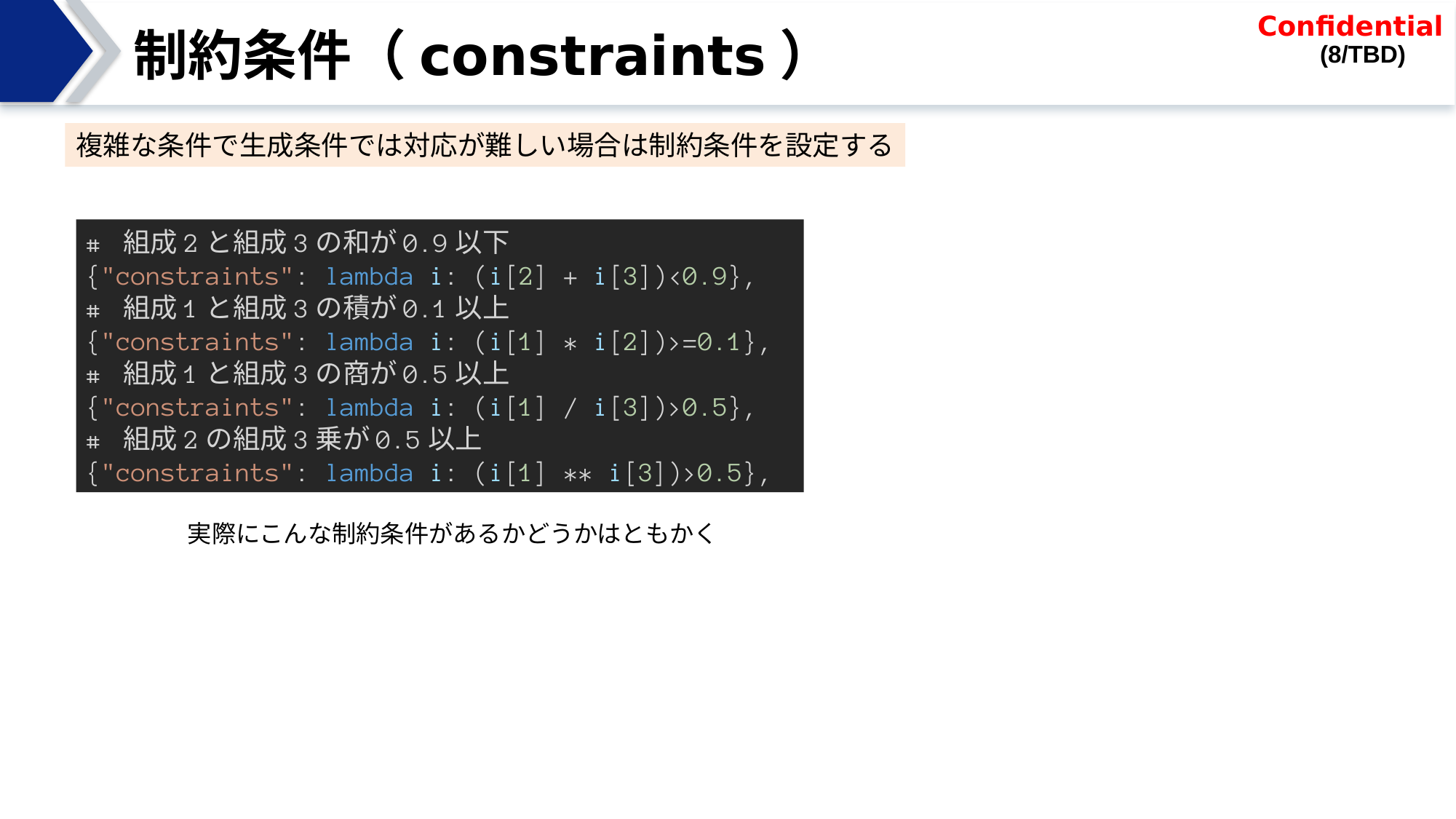

# 制約条件（constraints）
複雑な条件で生成条件では対応が難しい場合は制約条件を設定する
# 組成2と組成3の和が0.9以下
{"constraints": lambda i: (i[2] + i[3])<0.9},
# 組成1と組成3の積が0.1以上
{"constraints": lambda i: (i[1] * i[2])>=0.1},
# 組成1と組成3の商が0.5以上
{"constraints": lambda i: (i[1] / i[3])>0.5},
# 組成2の組成3乗が0.5以上
{"constraints": lambda i: (i[1] ** i[3])>0.5},
実際にこんな制約条件があるかどうかはともかく